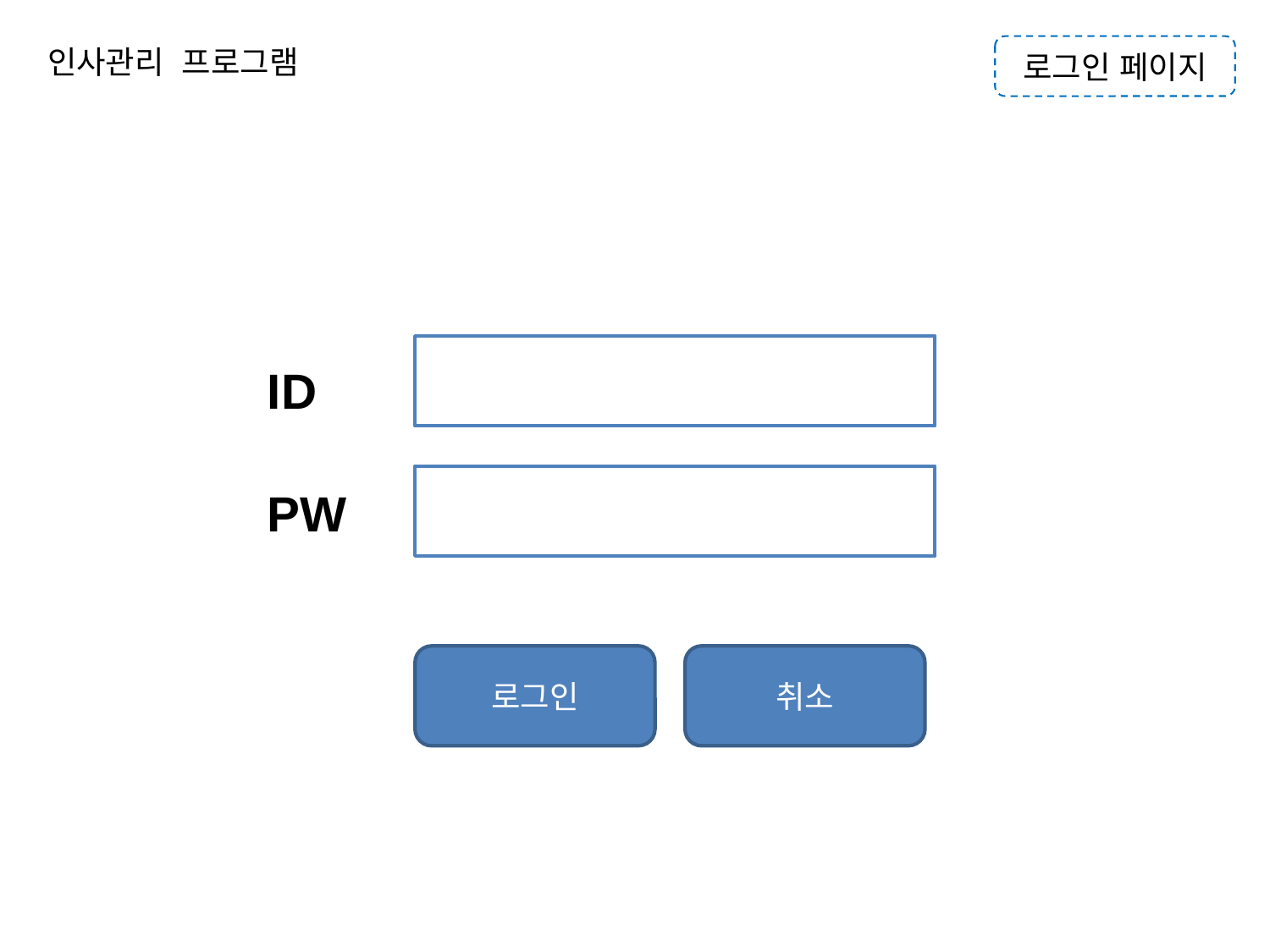

인사관리  프로그램
로그인 페이지

ID

PW
로그인
취소